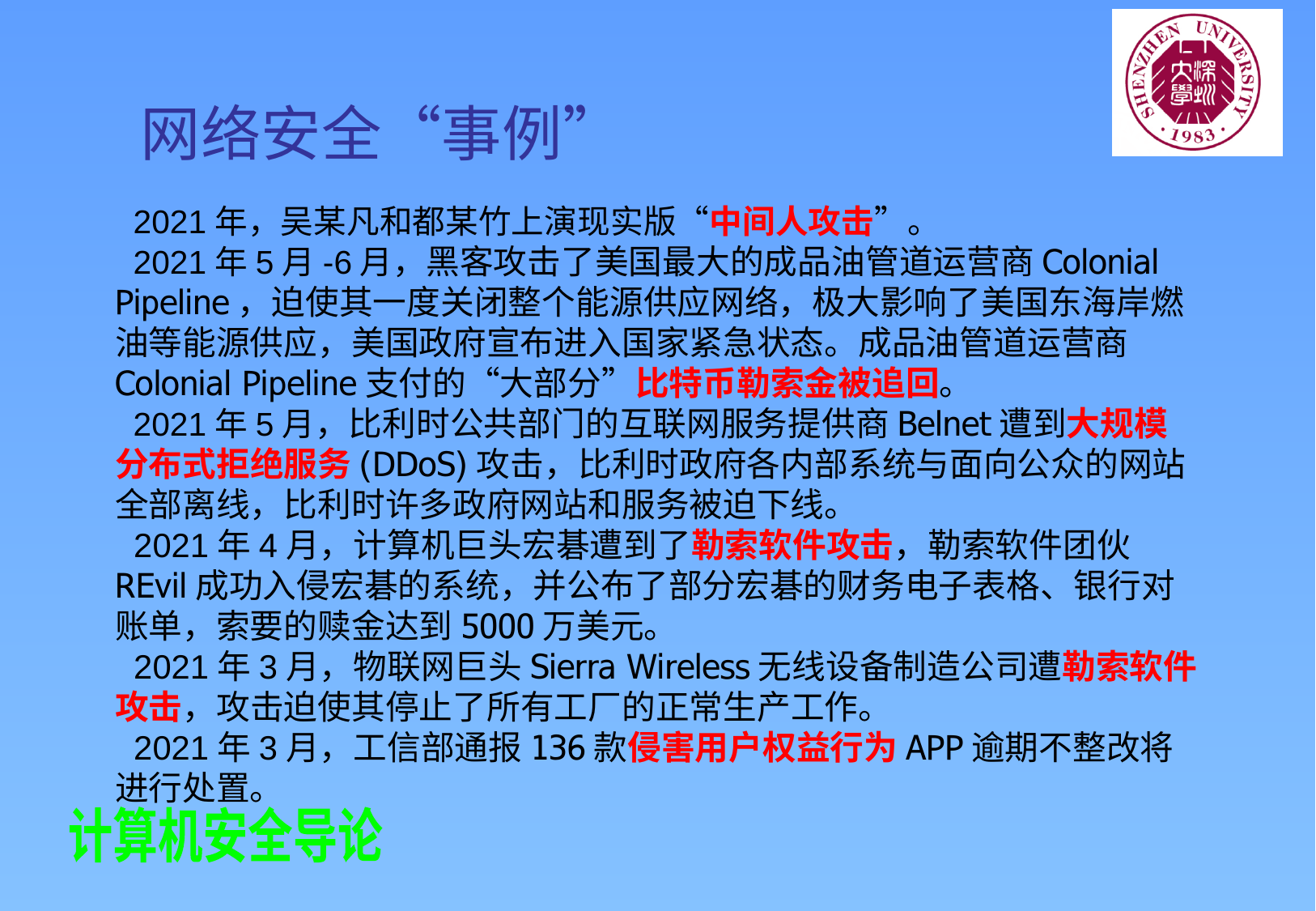

网络安全“事例”
  2021年，吴某凡和都某竹上演现实版“中间人攻击”。
  2021年5月-6月，黑客攻击了美国最大的成品油管道运营商Colonial Pipeline，迫使其一度关闭整个能源供应网络，极大影响了美国东海岸燃油等能源供应，美国政府宣布进入国家紧急状态。成品油管道运营商Colonial Pipeline支付的“大部分”比特币勒索金被追回。
  2021年5月，比利时公共部门的互联网服务提供商Belnet遭到大规模分布式拒绝服务(DDoS)攻击，比利时政府各内部系统与面向公众的网站全部离线，比利时许多政府网站和服务被迫下线。
  2021年4月，计算机巨头宏碁遭到了勒索软件攻击，勒索软件团伙REvil成功入侵宏碁的系统，并公布了部分宏碁的财务电子表格、银行对账单，索要的赎金达到5000万美元。
  2021年3月，物联网巨头Sierra Wireless无线设备制造公司遭勒索软件攻击，攻击迫使其停止了所有工厂的正常生产工作。
  2021年3月，工信部通报136款侵害用户权益行为APP逾期不整改将进行处置。